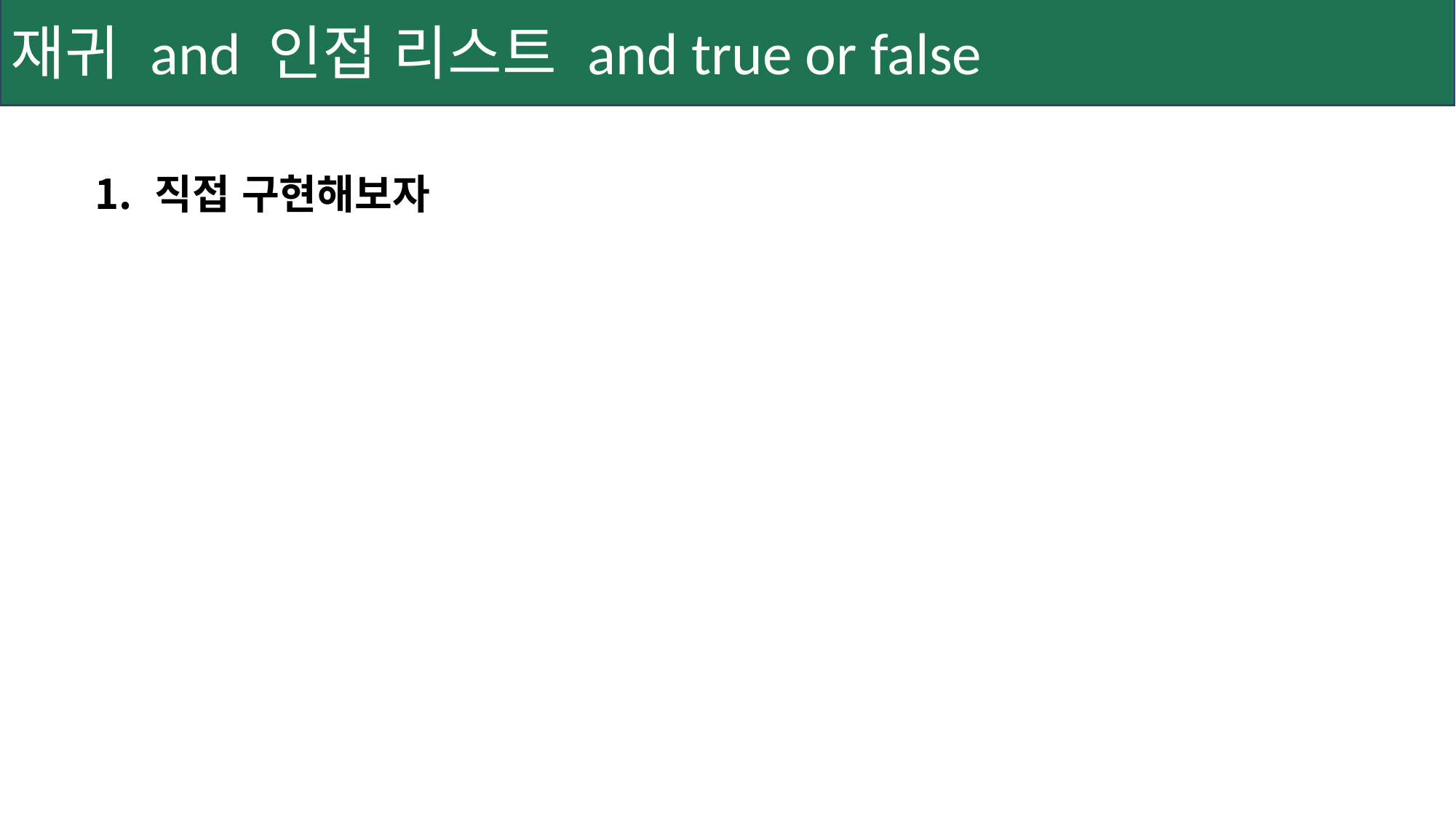

재귀 and 인접 리스트 and true or false

직접 구현해보자